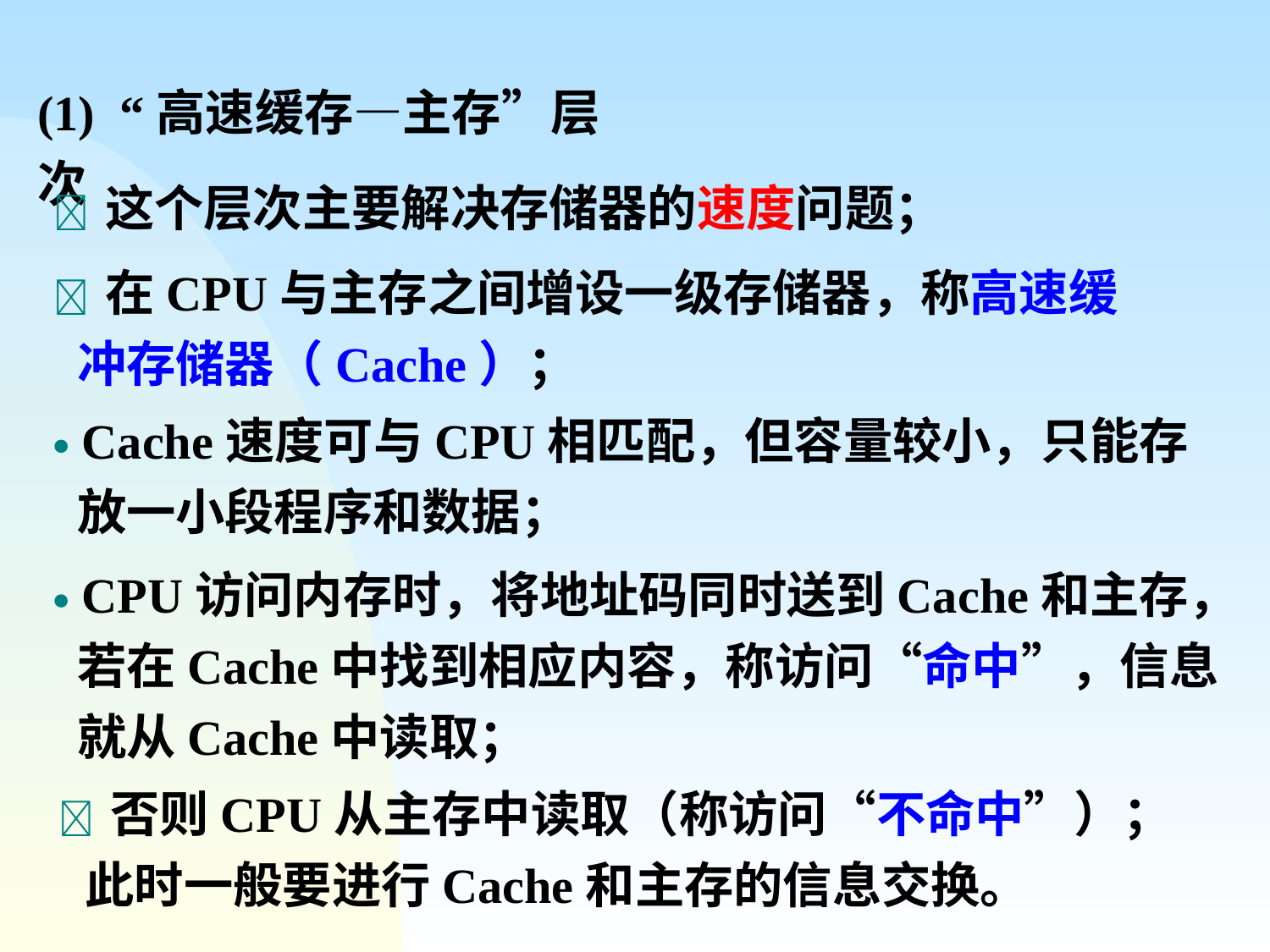

(1)  “高速缓存—主存”层次
  • 这个层次主要解决存储器的速度问题；
  • 在CPU与主存之间增设一级存储器，称高速缓冲存储器（Cache）；
  • Cache速度可与CPU相匹配，但容量较小，只能存放一小段程序和数据；
  • CPU访问内存时，将地址码同时送到Cache和主存，若在Cache中找到相应内容，称访问“命中”，信息就从Cache中读取；
• 否则CPU从主存中读取（称访问“不命中”）；此时一般要进行Cache和主存的信息交换。
64